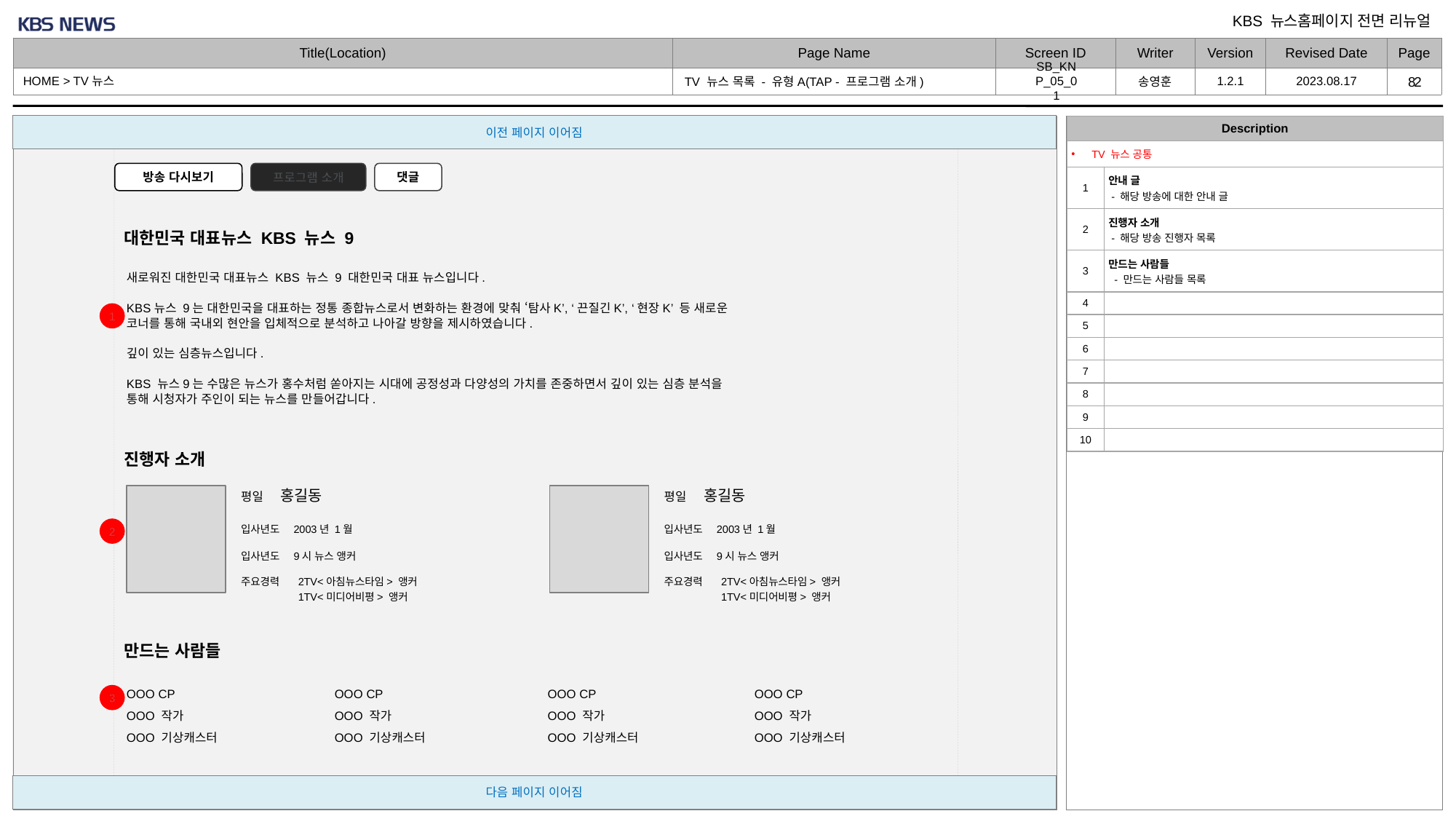

HOME > TV뉴스
SB_KNP_05_01
# TV 뉴스 목록 - 유형A(TAP - 프로그램 소개)
| Description |  |
| --- | --- |
| TV 뉴스 공통 |  |
| 1 | 안내 글 - 해당 방송에 대한 안내 글 |
| 2 | 진행자 소개 - 해당 방송 진행자 목록 |
| 3 | 만드는 사람들 - 만드는 사람들 목록 |
| 4 |  |
| 5 |  |
| 6 |  |
| 7 |  |
| 8 |  |
| 9 |  |
| 10 |  |
방송 다시보기
프로그램 소개
댓글
대한민국 대표뉴스 KBS 뉴스 9
새로워진 대한민국 대표뉴스 KBS 뉴스 9 대한민국 대표 뉴스입니다.

KBS뉴스 9는 대한민국을 대표하는 정통 종합뉴스로서 변화하는 환경에 맞춰 ‘탐사K’, ‘끈질긴K’, ‘현장K’ 등 새로운 코너를 통해 국내외 현안을 입체적으로 분석하고 나아갈 방향을 제시하였습니다.

깊이 있는 심층뉴스입니다.

KBS 뉴스9는 수많은 뉴스가 홍수처럼 쏟아지는 시대에 공정성과 다양성의 가치를 존중하면서 깊이 있는 심층 분석을 통해 시청자가 주인이 되는 뉴스를 만들어갑니다.
1
진행자 소개
평일     홍길동
평일     홍길동

입사년도    2003년 1월
입사년도    2003년 1월
2
입사년도    9시 뉴스 앵커
입사년도    9시 뉴스 앵커
주요경력
2TV<아침뉴스타임> 앵커
1TV<미디어비평> 앵커
주요경력
2TV<아침뉴스타임> 앵커
1TV<미디어비평> 앵커
만드는 사람들
OOO CP
OOO 작가
OOO 기상캐스터
OOO CP
OOO 작가
OOO 기상캐스터
OOO CP
OOO 작가
OOO 기상캐스터
OOO CP
OOO 작가
OOO 기상캐스터
3